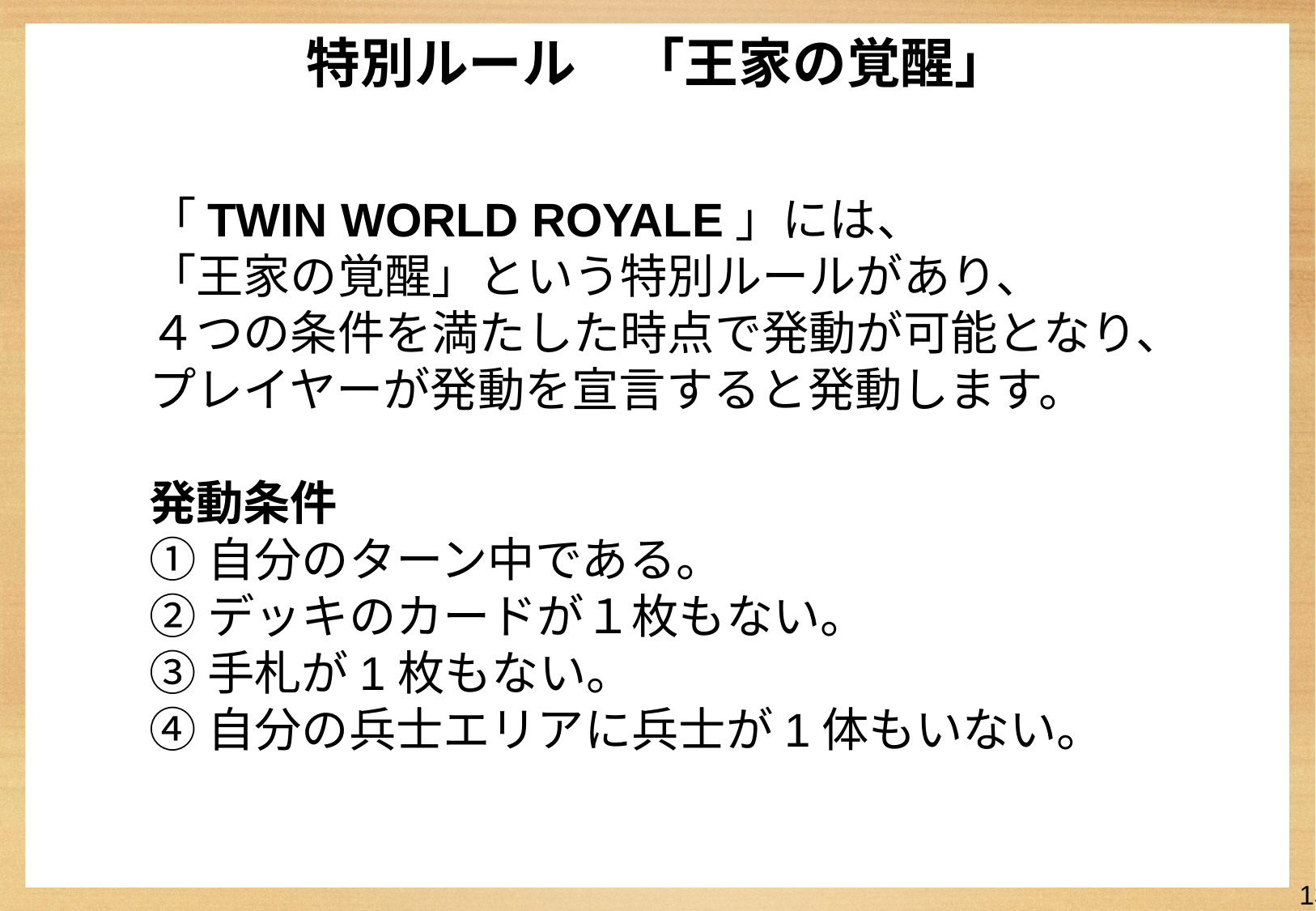

# 特別ルール　「王家の覚醒」
「TWIN WORLD ROYALE」には、
「王家の覚醒」という特別ルールがあり、
４つの条件を満たした時点で発動が可能となり、
プレイヤーが発動を宣言すると発動します。

発動条件
①自分のターン中である。
②デッキのカードが１枚もない。
③手札が1枚もない。
④自分の兵士エリアに兵士が1体もいない。